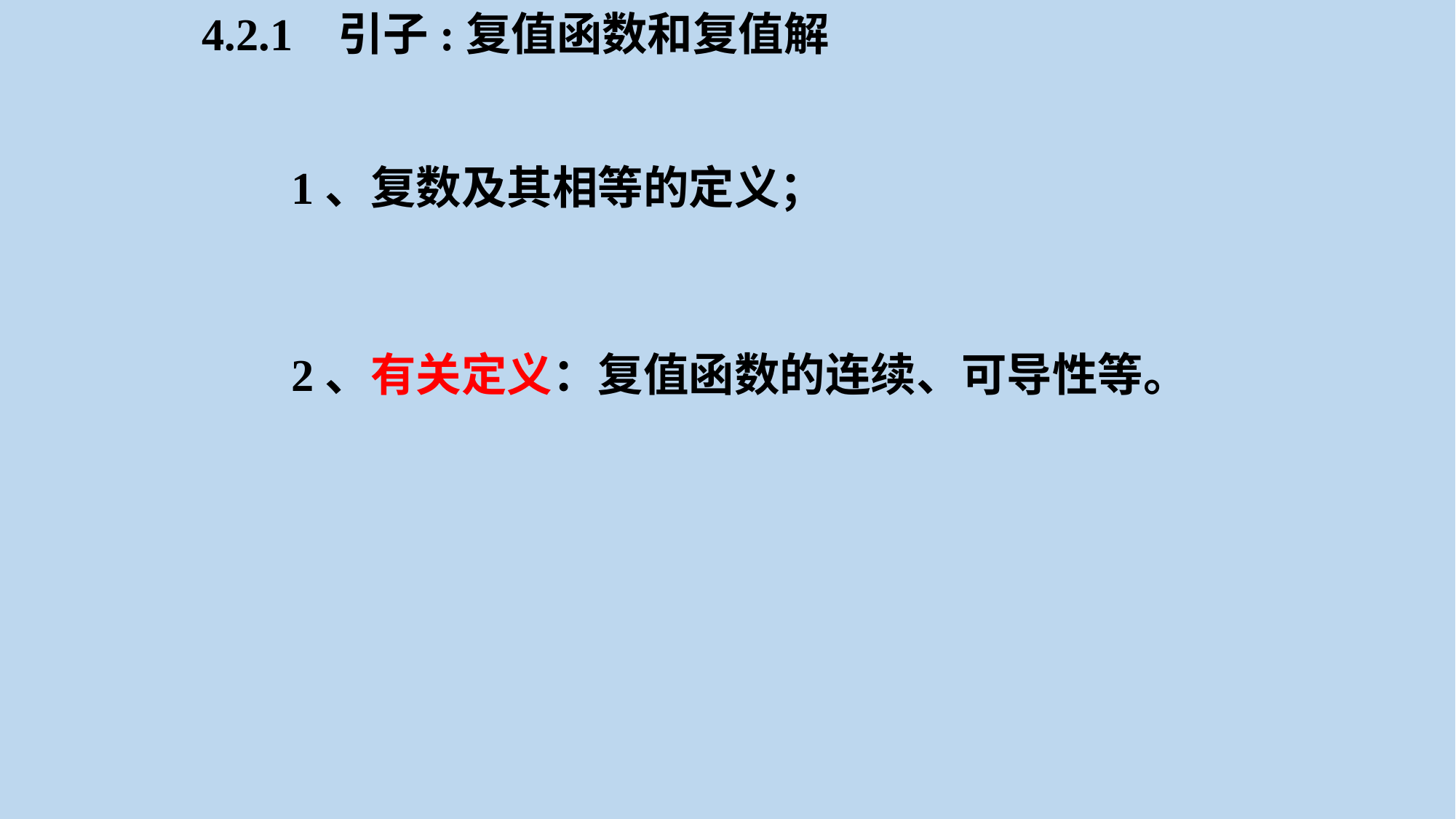

4.2.1   引子:复值函数和复值解
1、复数及其相等的定义；
2、有关定义：复值函数的连续、可导性等。